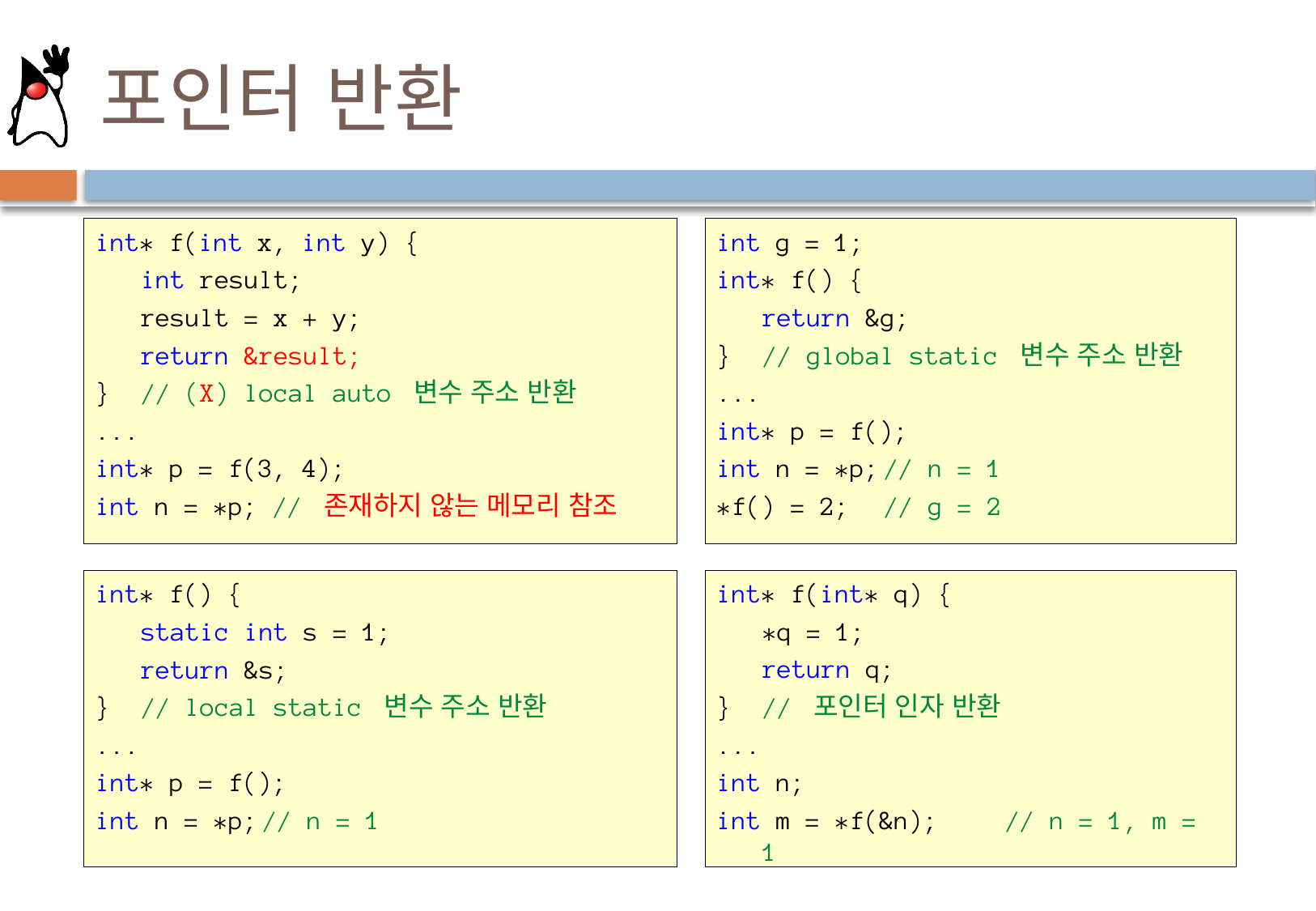

# 포인터 반환
int* f(int x, int y) {
	int result;
	result = x + y;
	return &result;
}	// (X) local auto 변수 주소 반환
...
int* p = f(3, 4);
int n = *p; // 존재하지 않는 메모리 참조
int g = 1;
int* f() {
	return &g;
}	// global static 변수 주소 반환
...
int* p = f();
int n = *p;	// n = 1
*f() = 2;	// g = 2

int* f(int* q) {
	*q = 1;
	return q;
}	// 포인터 인자 반환
...
int n;
int m = *f(&n);	// n = 1, m = 1
int* f() {
	static int s = 1;
	return &s;
}	// local static 변수 주소 반환
...
int* p = f();
int n = *p;	// n = 1